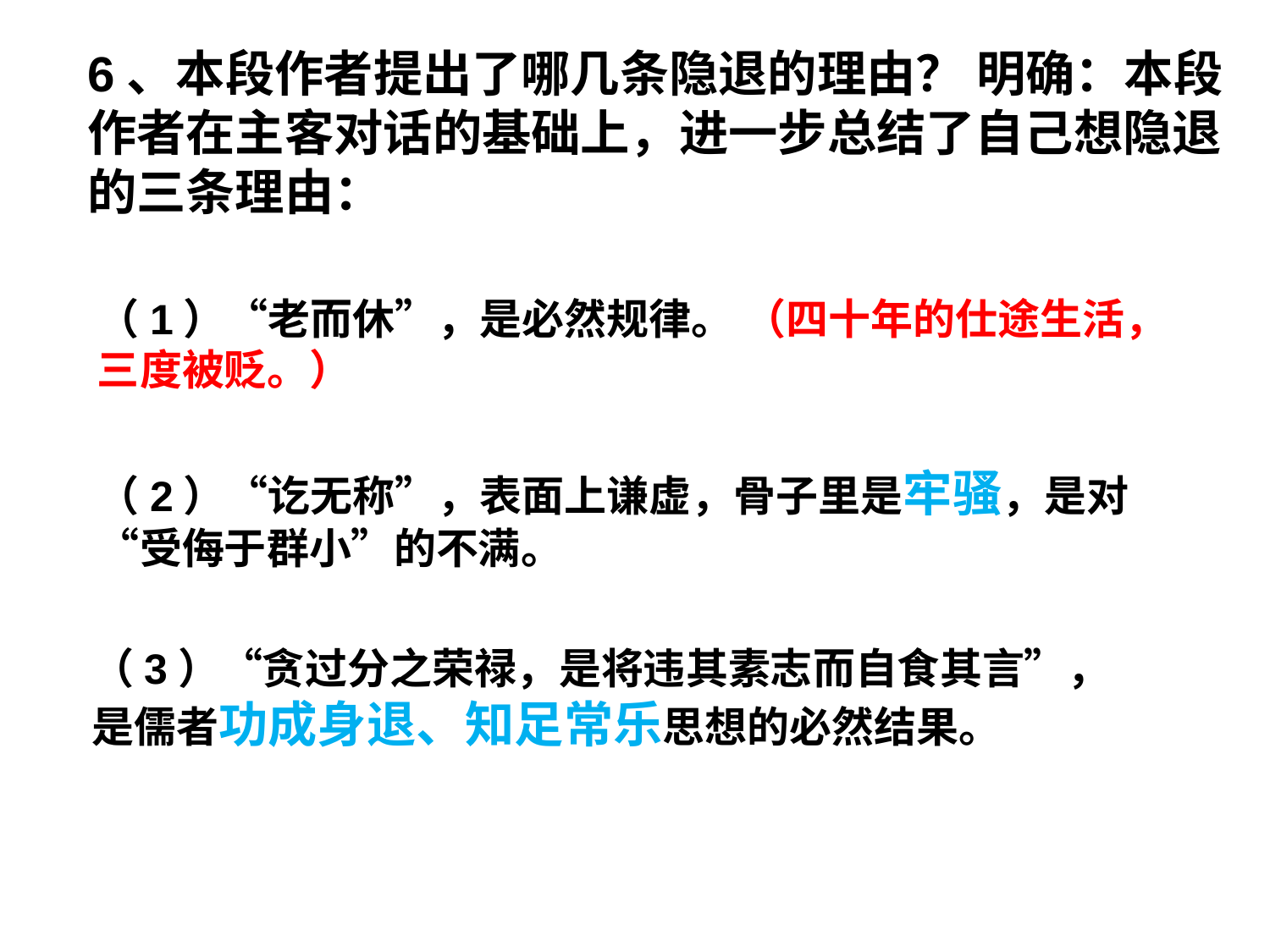

6、本段作者提出了哪几条隐退的理由？ 明确：本段作者在主客对话的基础上，进一步总结了自己想隐退的三条理由：
（1）“老而休”，是必然规律。 （四十年的仕途生活，三度被贬。）
（2）“讫无称”，表面上谦虚，骨子里是牢骚，是对“受侮于群小”的不满。
（3）“贪过分之荣禄，是将违其素志而自食其言”，是儒者功成身退、知足常乐思想的必然结果。